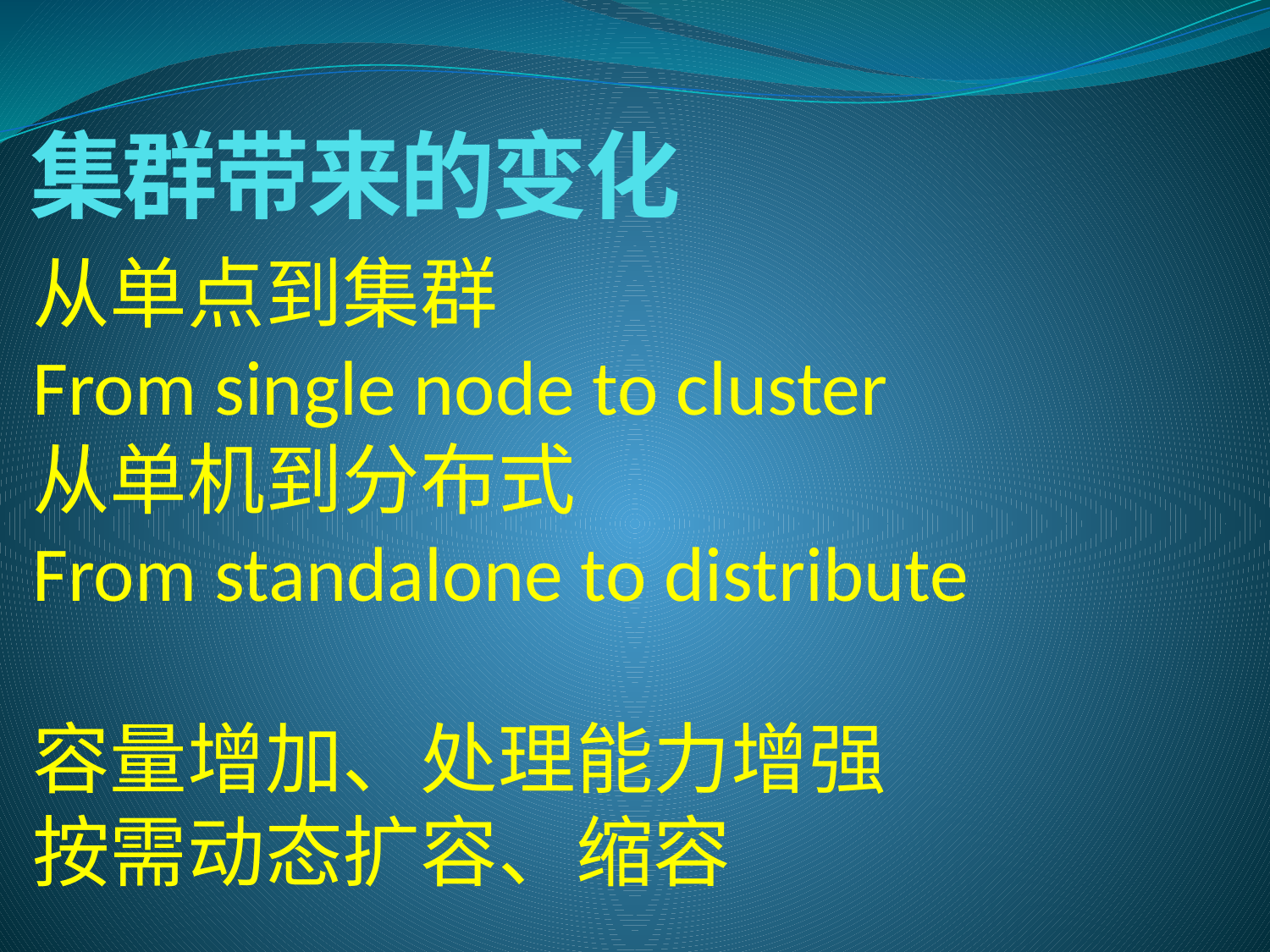

# 集群带来的变化
从单点到集群
From single node to cluster
从单机到分布式
From standalone to distribute

容量增加、处理能力增强
按需动态扩容、缩容